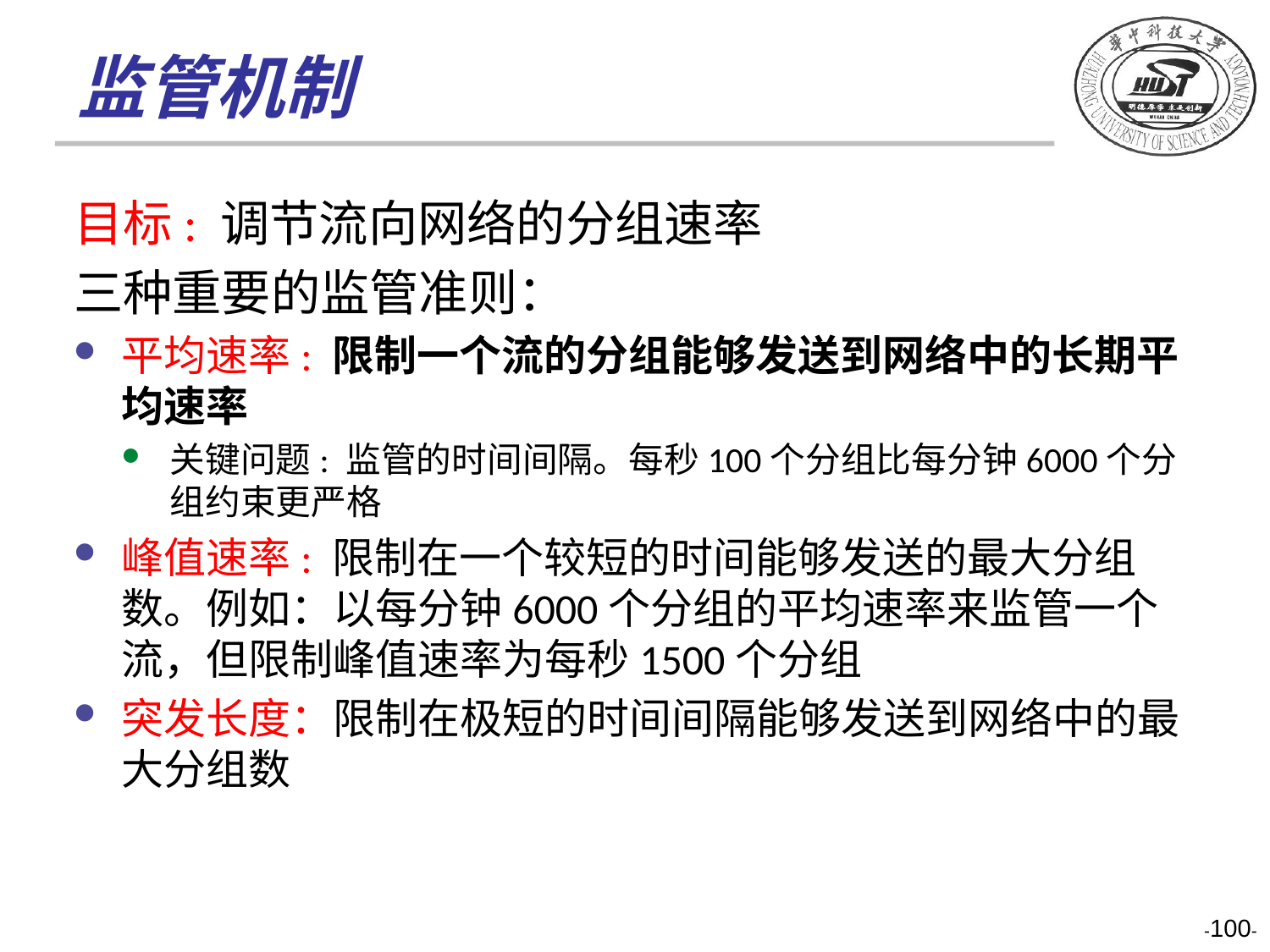

监管机制
目标: 调节流向网络的分组速率
三种重要的监管准则：
平均速率: 限制一个流的分组能够发送到网络中的长期平均速率
关键问题: 监管的时间间隔。每秒100个分组比每分钟6000个分组约束更严格
峰值速率: 限制在一个较短的时间能够发送的最大分组数。例如：以每分钟6000个分组的平均速率来监管一个流，但限制峰值速率为每秒1500个分组
突发长度：限制在极短的时间间隔能够发送到网络中的最大分组数
-100-